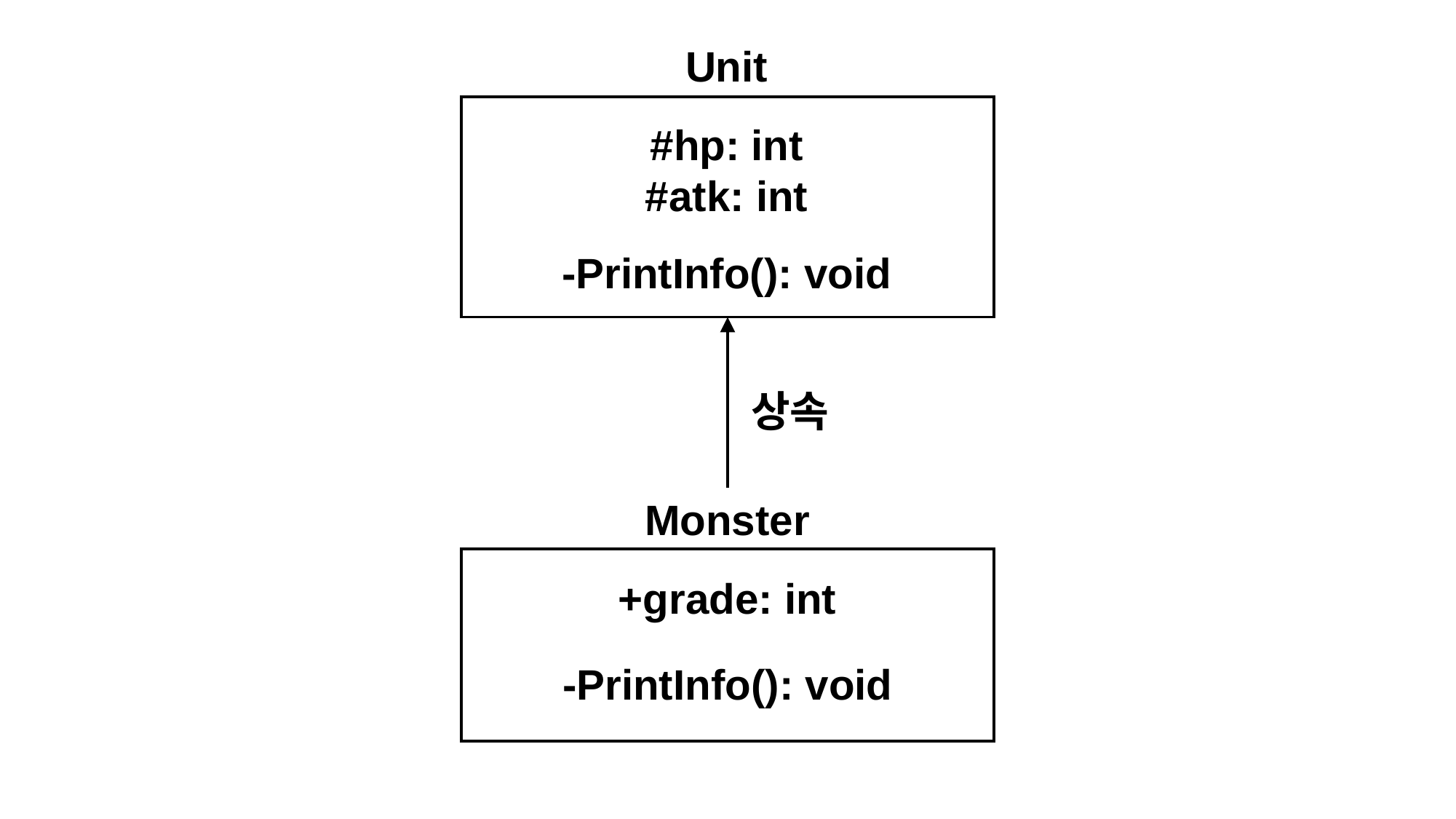

Unit

#hp: int
#atk: int
-PrintInfo(): void
상속
Monster

+grade: int
-PrintInfo(): void